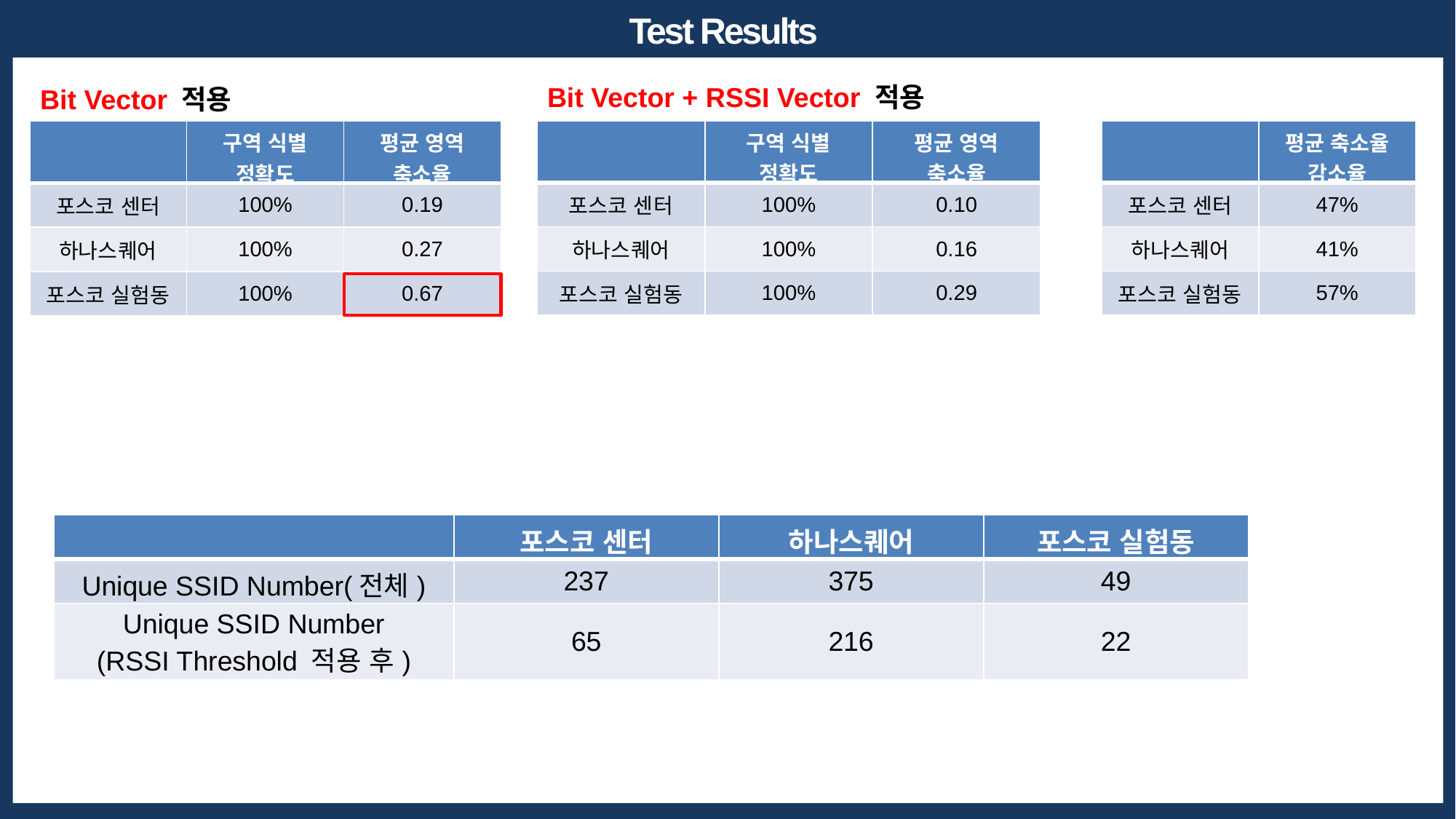

Test Results

Bit Vector + RSSI Vector 적용
Bit Vector 적용
|  | 구역 식별 정확도 | 평균 영역 축소율 |
| --- | --- | --- |
| 포스코 센터 | 100% | 0.10 |
| 하나스퀘어 | 100% | 0.16 |
| 포스코 실험동 | 100% | 0.29 |
|  | 평균 축소율 감소율 |
| --- | --- |
| 포스코 센터 | 47% |
| 하나스퀘어 | 41% |
| 포스코 실험동 | 57% |
|  | 구역 식별 정확도 | 평균 영역 축소율 |
| --- | --- | --- |
| 포스코 센터 | 100% | 0.19 |
| 하나스퀘어 | 100% | 0.27 |
| 포스코 실험동 | 100% | 0.67 |

|  | 포스코 센터 | 하나스퀘어 | 포스코 실험동 |
| --- | --- | --- | --- |
| Unique SSID Number(전체) | 237 | 375 | 49 |
| Unique SSID Number (RSSI Threshold 적용 후) | 65 | 216 | 22 |